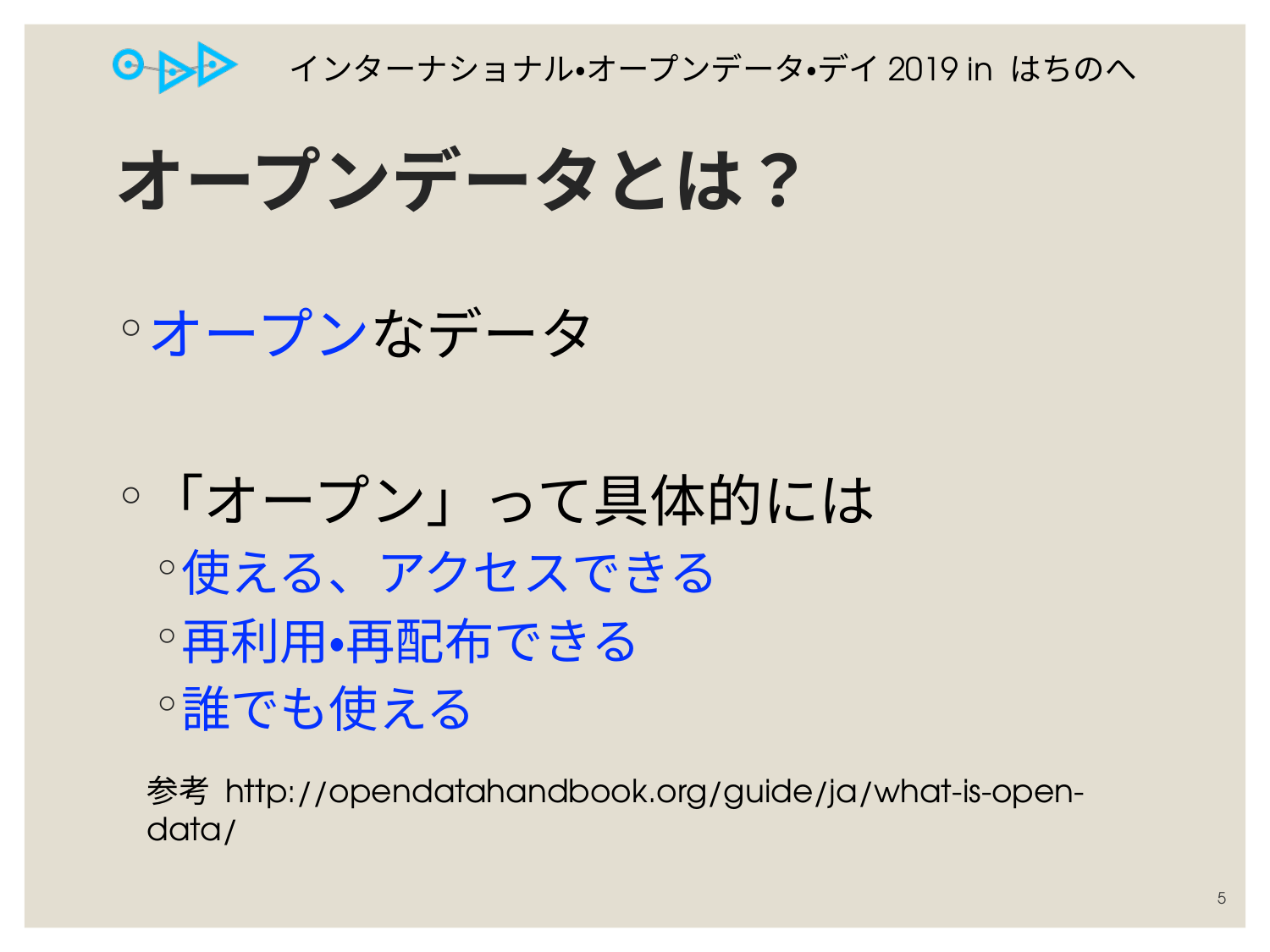

# オープンデータとは？
オープンなデータ

「オープン」って具体的には
使える、アクセスできる
再利用・再配布できる
誰でも使える
参考 http://opendatahandbook.org/guide/ja/what-is-open-data/
5